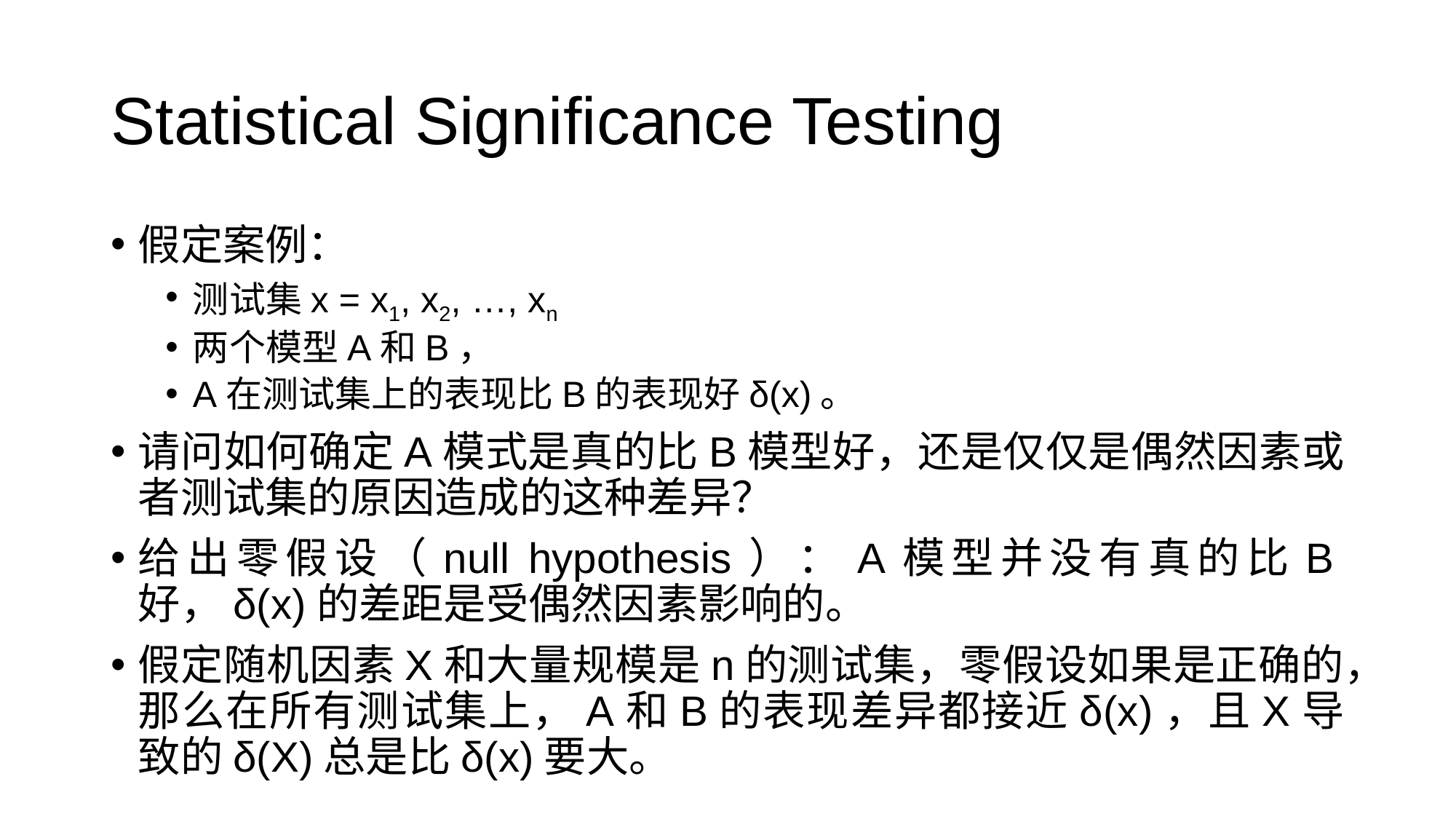

# Statistical Significance Testing
假定案例：
测试集x = x1, x2, …, xn
两个模型A和B，
A在测试集上的表现比B的表现好δ(x)。
请问如何确定A模式是真的比B模型好，还是仅仅是偶然因素或者测试集的原因造成的这种差异？
给出零假设（null hypothesis）：A模型并没有真的比B好，δ(x)的差距是受偶然因素影响的。
假定随机因素X和大量规模是n的测试集，零假设如果是正确的，那么在所有测试集上，A和B的表现差异都接近δ(x)，且X导致的δ(X)总是比δ(x)要大。